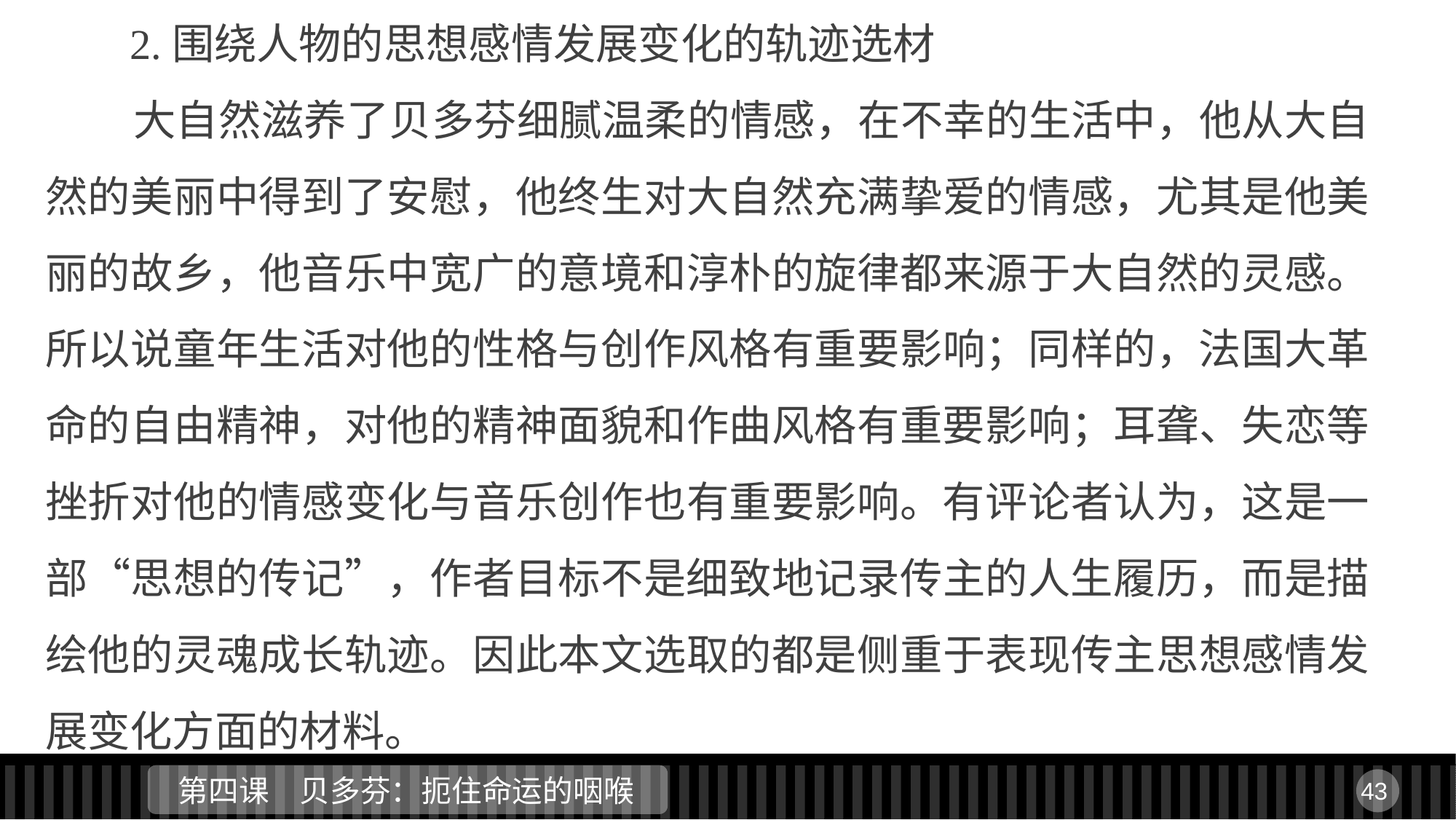

2.围绕人物的思想感情发展变化的轨迹选材
        大自然滋养了贝多芬细腻温柔的情感，在不幸的生活中，他从大自然的美丽中得到了安慰，他终生对大自然充满挚爱的情感，尤其是他美丽的故乡，他音乐中宽广的意境和淳朴的旋律都来源于大自然的灵感。所以说童年生活对他的性格与创作风格有重要影响；同样的，法国大革命的自由精神，对他的精神面貌和作曲风格有重要影响；耳聋、失恋等挫折对他的情感变化与音乐创作也有重要影响。有评论者认为，这是一部“思想的传记”，作者目标不是细致地记录传主的人生履历，而是描绘他的灵魂成长轨迹。因此本文选取的都是侧重于表现传主思想感情发展变化方面的材料。